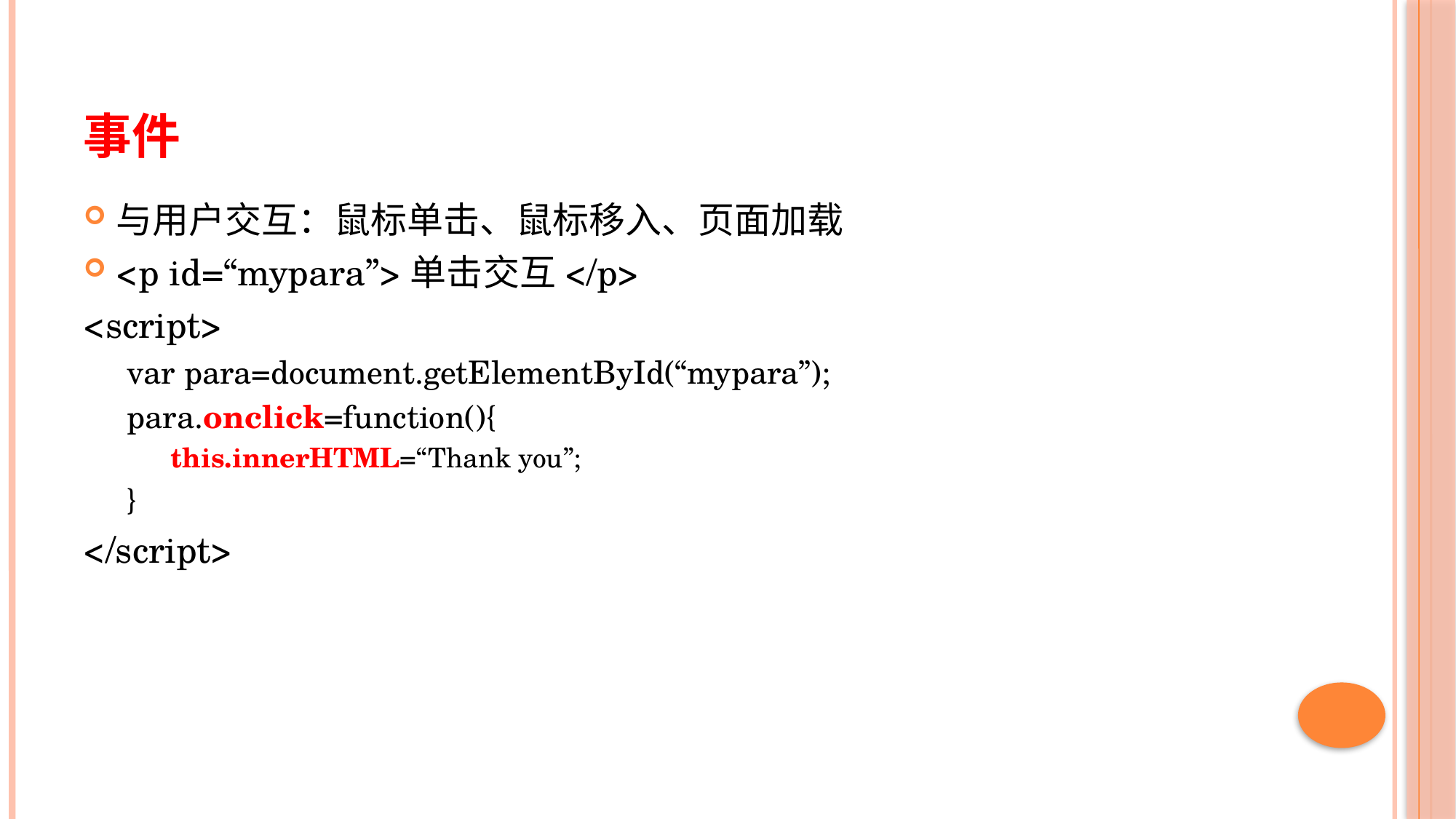

# 事件
与用户交互：鼠标单击、鼠标移入、页面加载
<p id=“mypara”>单击交互</p>
<script>
var para=document.getElementById(“mypara”);
para.onclick=function(){
this.innerHTML=“Thank you”;
}
</script>